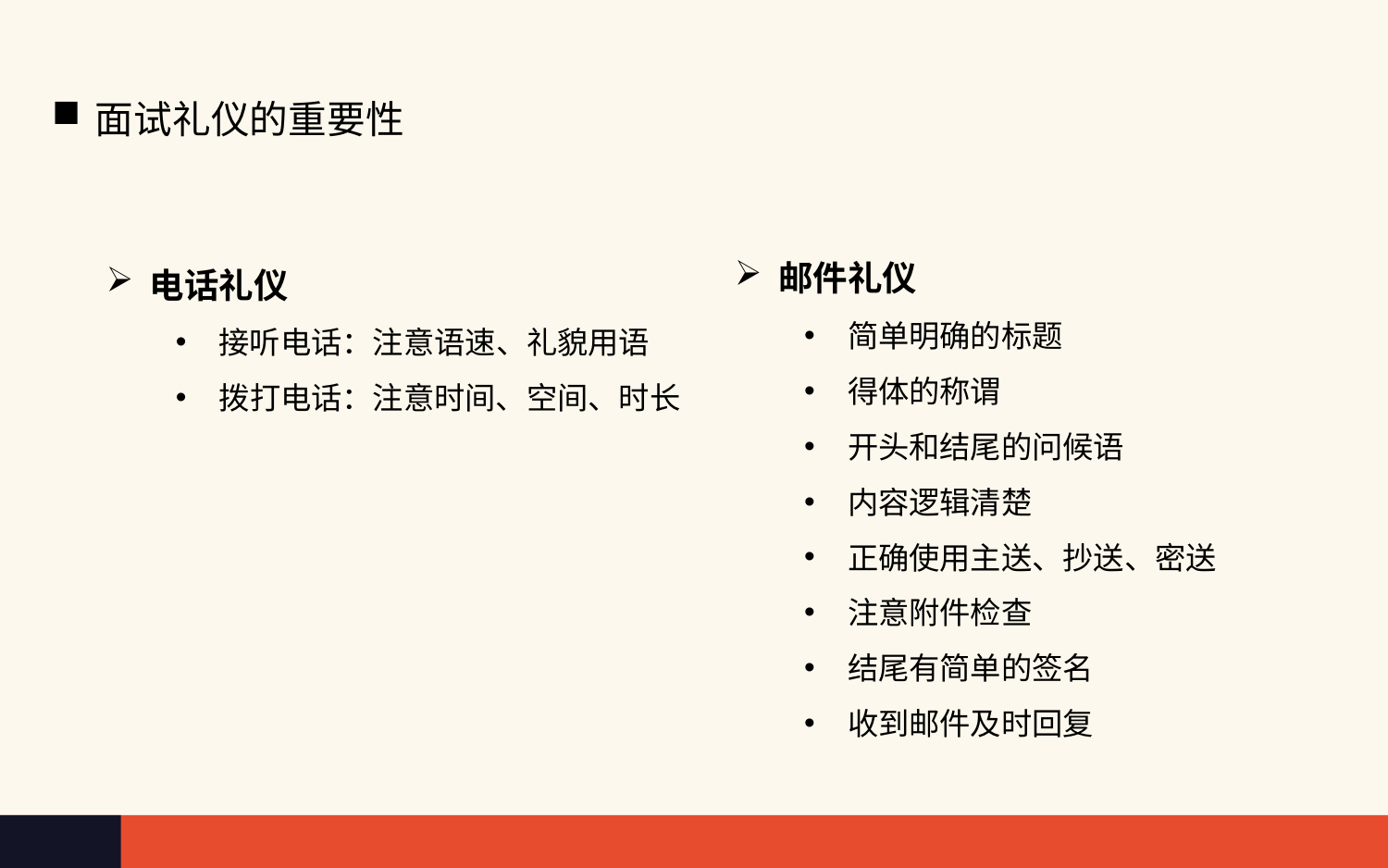

面试礼仪的重要性
邮件礼仪
简单明确的标题
得体的称谓
开头和结尾的问候语
内容逻辑清楚
正确使用主送、抄送、密送
注意附件检查
结尾有简单的签名
收到邮件及时回复
电话礼仪
接听电话：注意语速、礼貌用语
拨打电话：注意时间、空间、时长